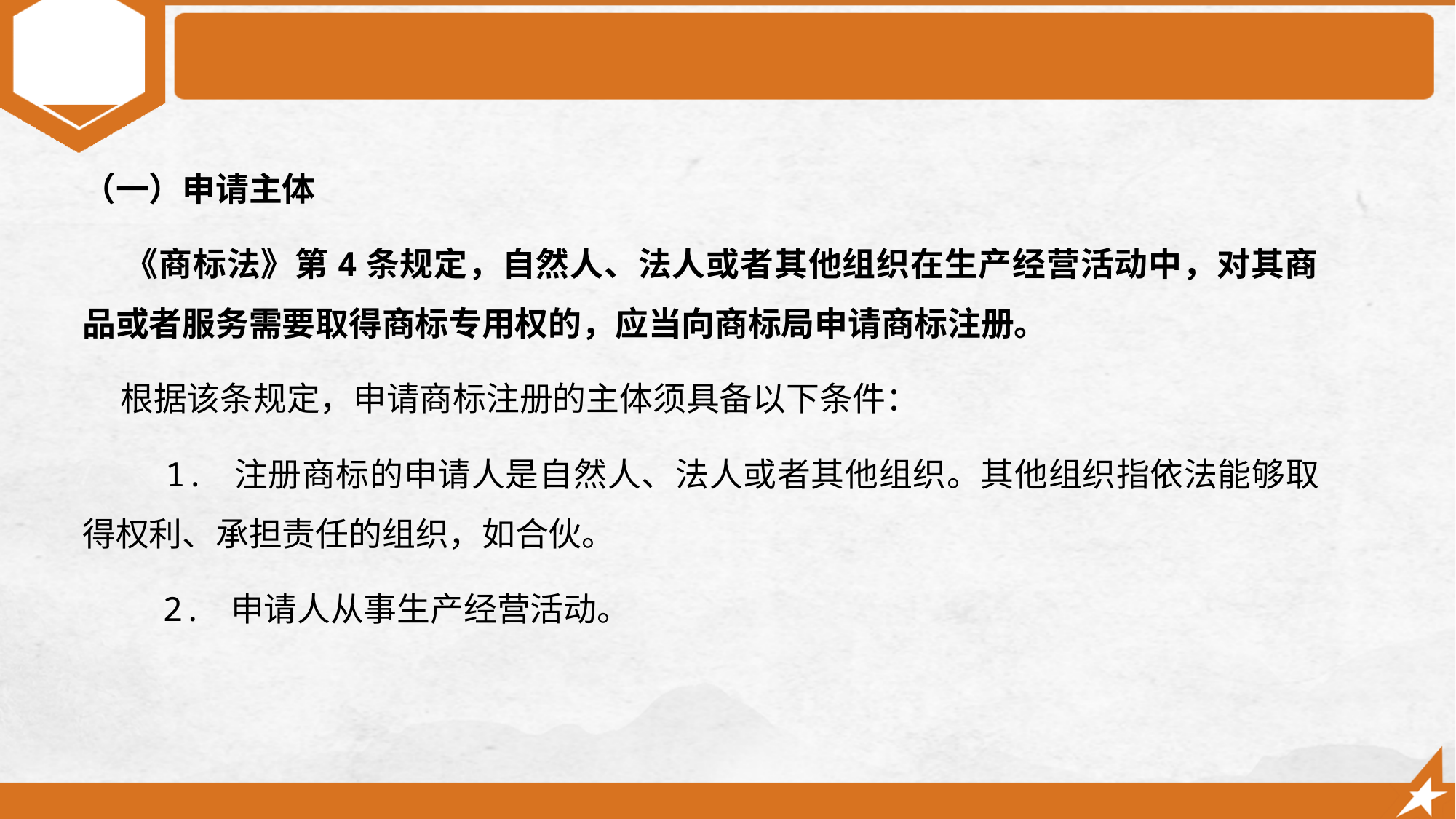

（一）申请主体
    《商标法》第4条规定，自然人、法人或者其他组织在生产经营活动中，对其商品或者服务需要取得商标专用权的，应当向商标局申请商标注册。
    根据该条规定，申请商标注册的主体须具备以下条件：
    1. 注册商标的申请人是自然人、法人或者其他组织。其他组织指依法能够取得权利、承担责任的组织，如合伙。
    2. 申请人从事生产经营活动。